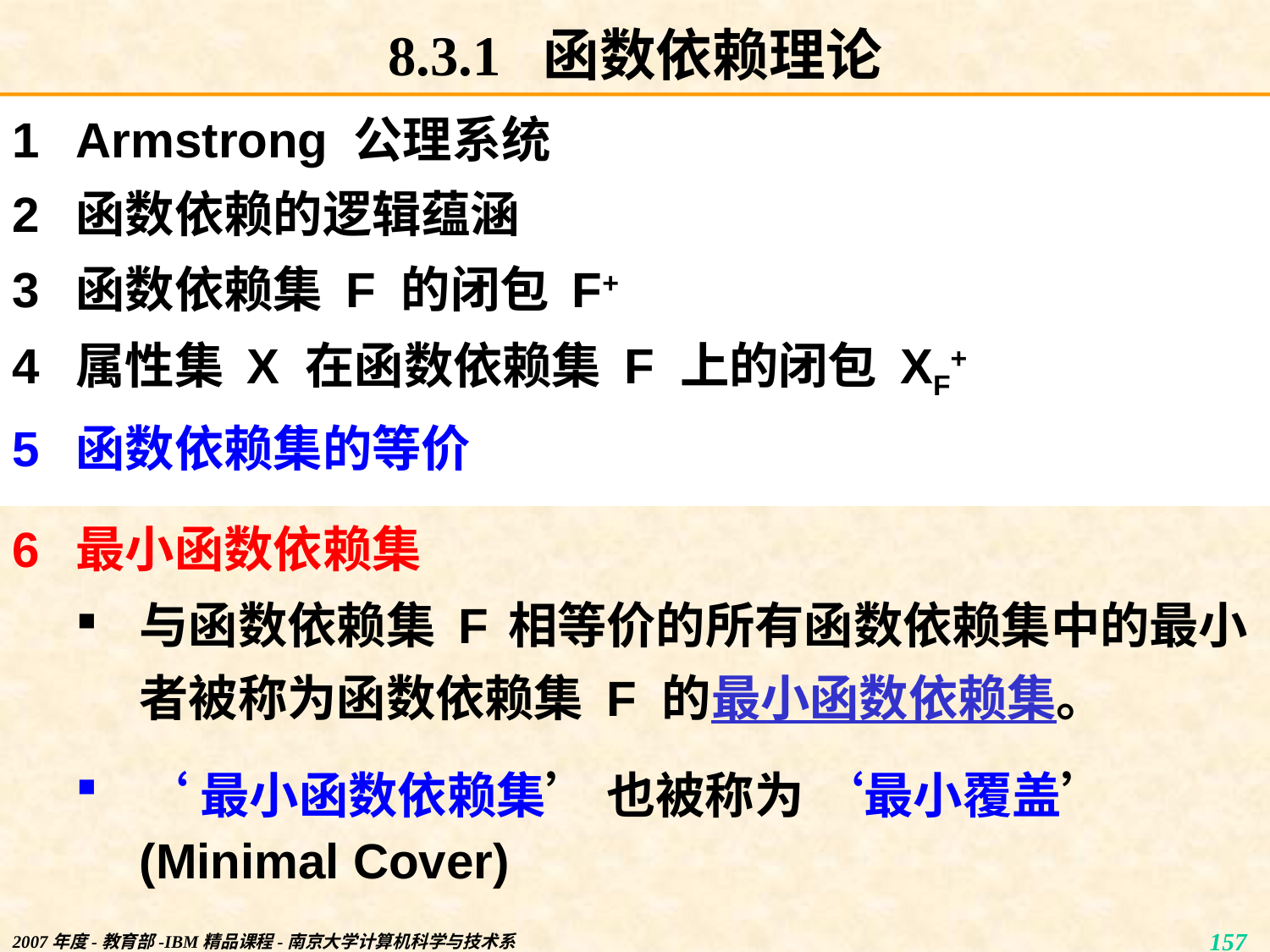

# 8.3.1  函数依赖理论
Armstrong 公理系统
函数依赖的逻辑蕴涵
函数依赖集 F 的闭包 F+
属性集 X 在函数依赖集 F 上的闭包 XF+
函数依赖集的等价
最小函数依赖集
与函数依赖集 F 相等价的所有函数依赖集中的最小者被称为函数依赖集 F 的最小函数依赖集。
‘最小函数依赖集’ 也被称为 ‘最小覆盖’ (Minimal Cover)
157
2007年度-教育部-IBM精品课程-南京大学计算机科学与技术系